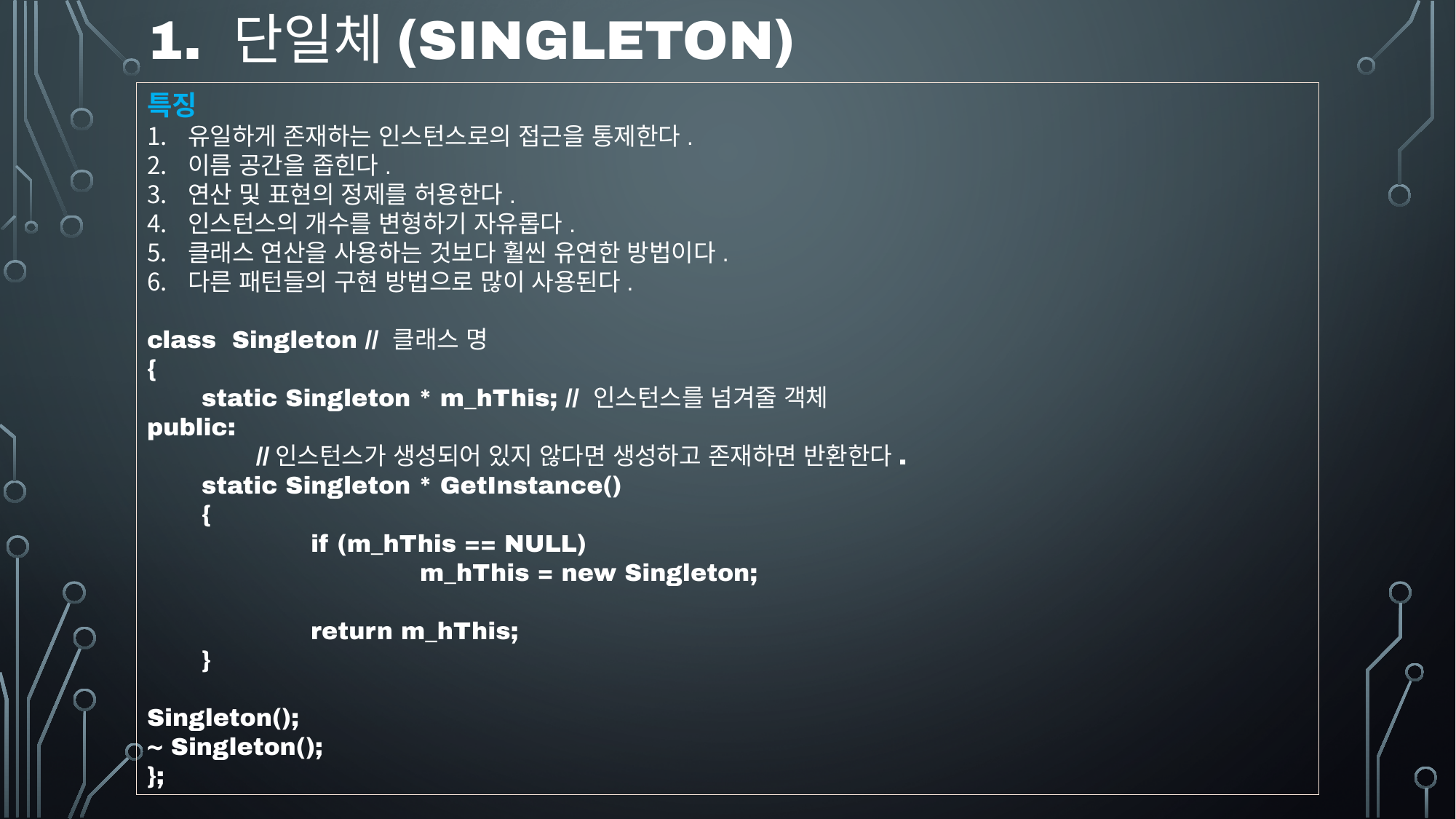

# 1. 단일체(sINGLETON)
특징
유일하게 존재하는 인스턴스로의 접근을 통제한다.
이름 공간을 좁힌다.
연산 및 표현의 정제를 허용한다.
인스턴스의 개수를 변형하기 자유롭다.
클래스 연산을 사용하는 것보다 훨씬 유연한 방법이다.
다른 패턴들의 구현 방법으로 많이 사용된다.

class  Singleton // 클래스 명
{
static Singleton * m_hThis; // 인스턴스를 넘겨줄 객체
public:
	//인스턴스가 생성되어 있지 않다면 생성하고 존재하면 반환한다.
static Singleton * GetInstance()
{
	if (m_hThis == NULL)
		m_hThis = new Singleton;

	return m_hThis;
}

Singleton();
~ Singleton();
};